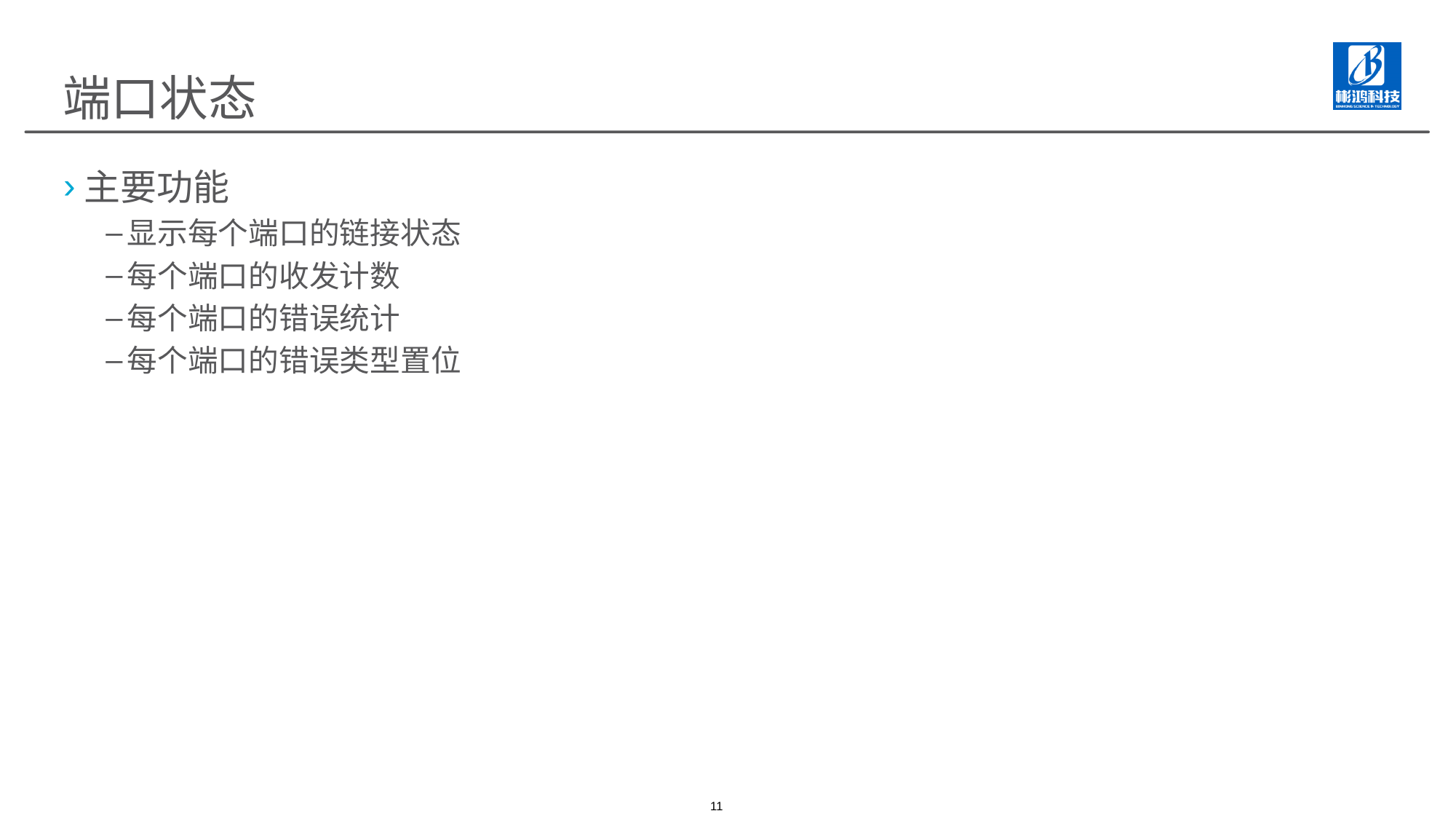

# 端口状态
主要功能
显示每个端口的链接状态
每个端口的收发计数
每个端口的错误统计
每个端口的错误类型置位